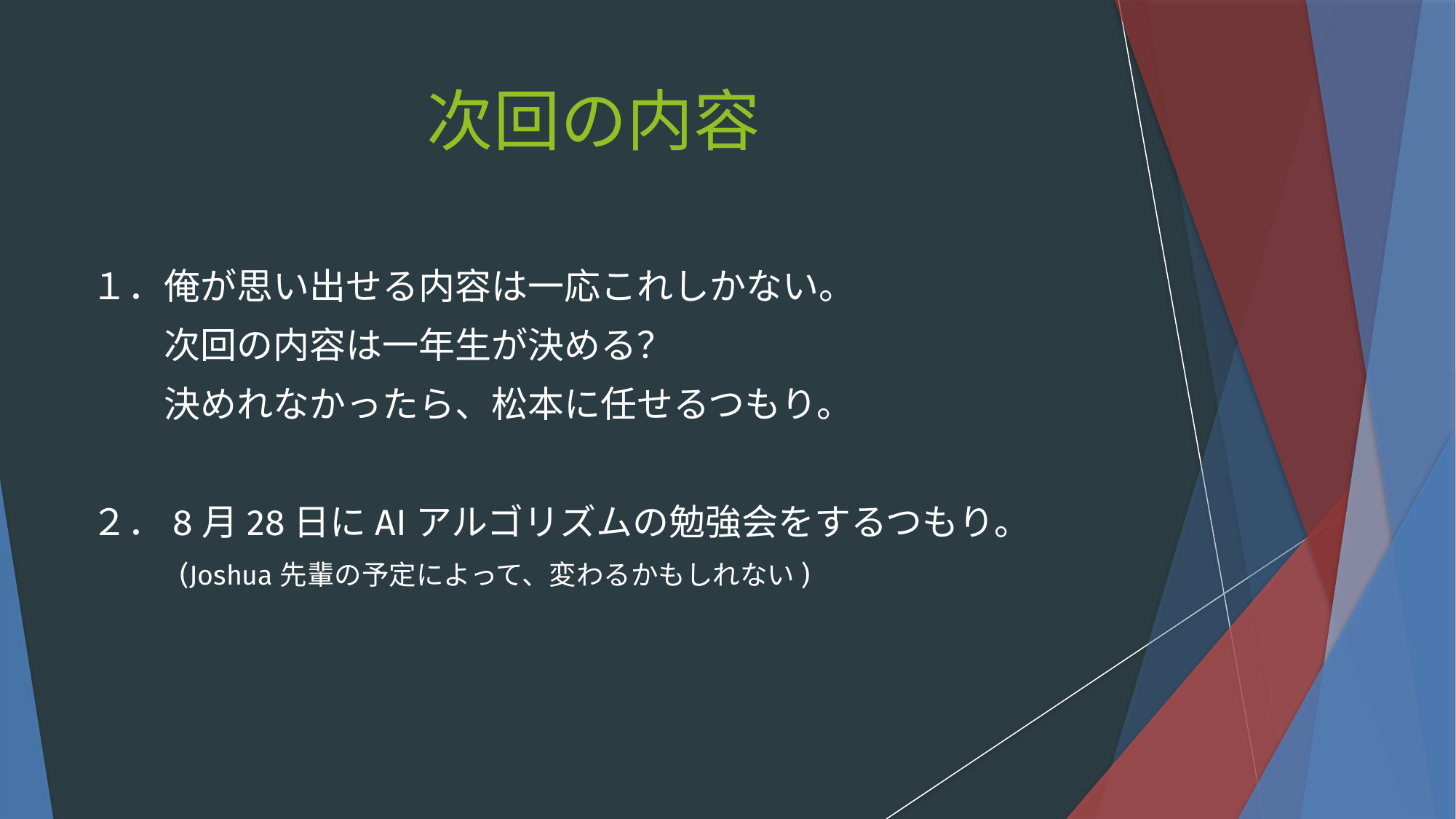

次回の内容
１．俺が思い出せる内容は一応これしかない。
　　次回の内容は一年生が決める？
　　決めれなかったら、松本に任せるつもり。

２．8月28日にAIアルゴリズムの勉強会をするつもり。
　　　(Joshua先輩の予定によって、変わるかもしれない)